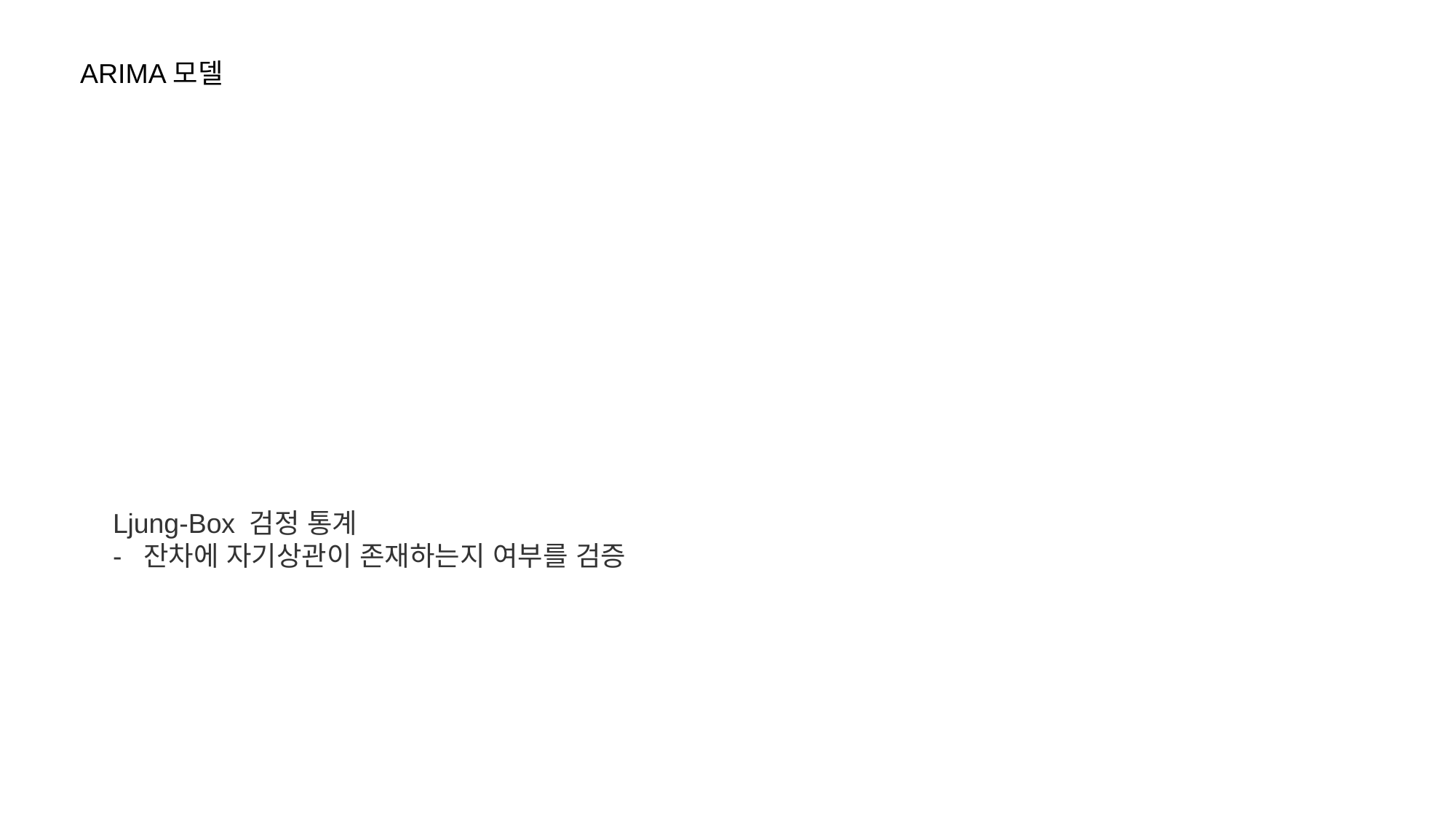

ARIMA모델
Ljung-Box 검정 통계
-  잔차에 자기상관이 존재하는지 여부를 검증